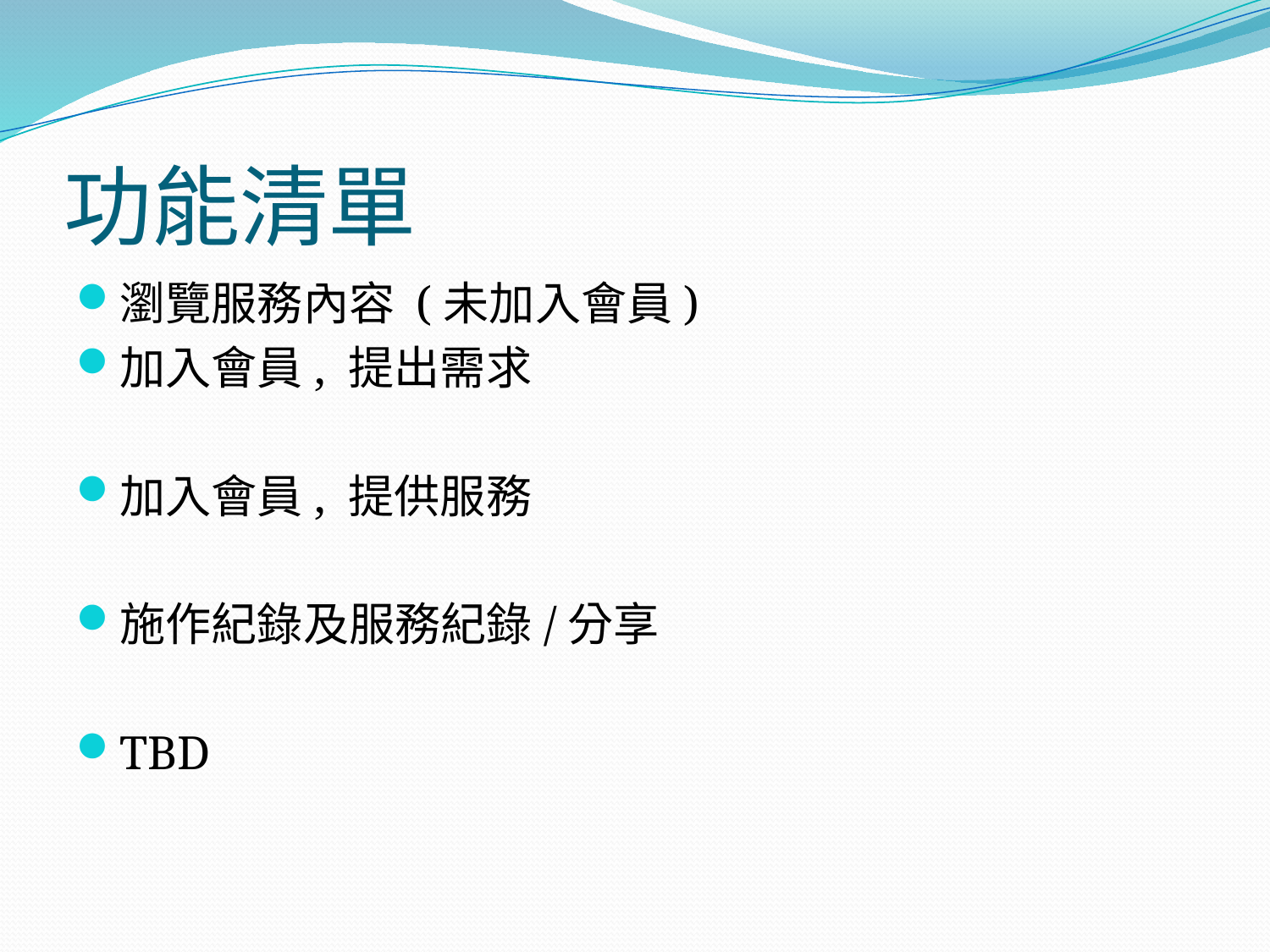

# 功能清單
瀏覽服務內容 (未加入會員)
加入會員, 提出需求

加入會員, 提供服務

施作紀錄及服務紀錄/分享

TBD